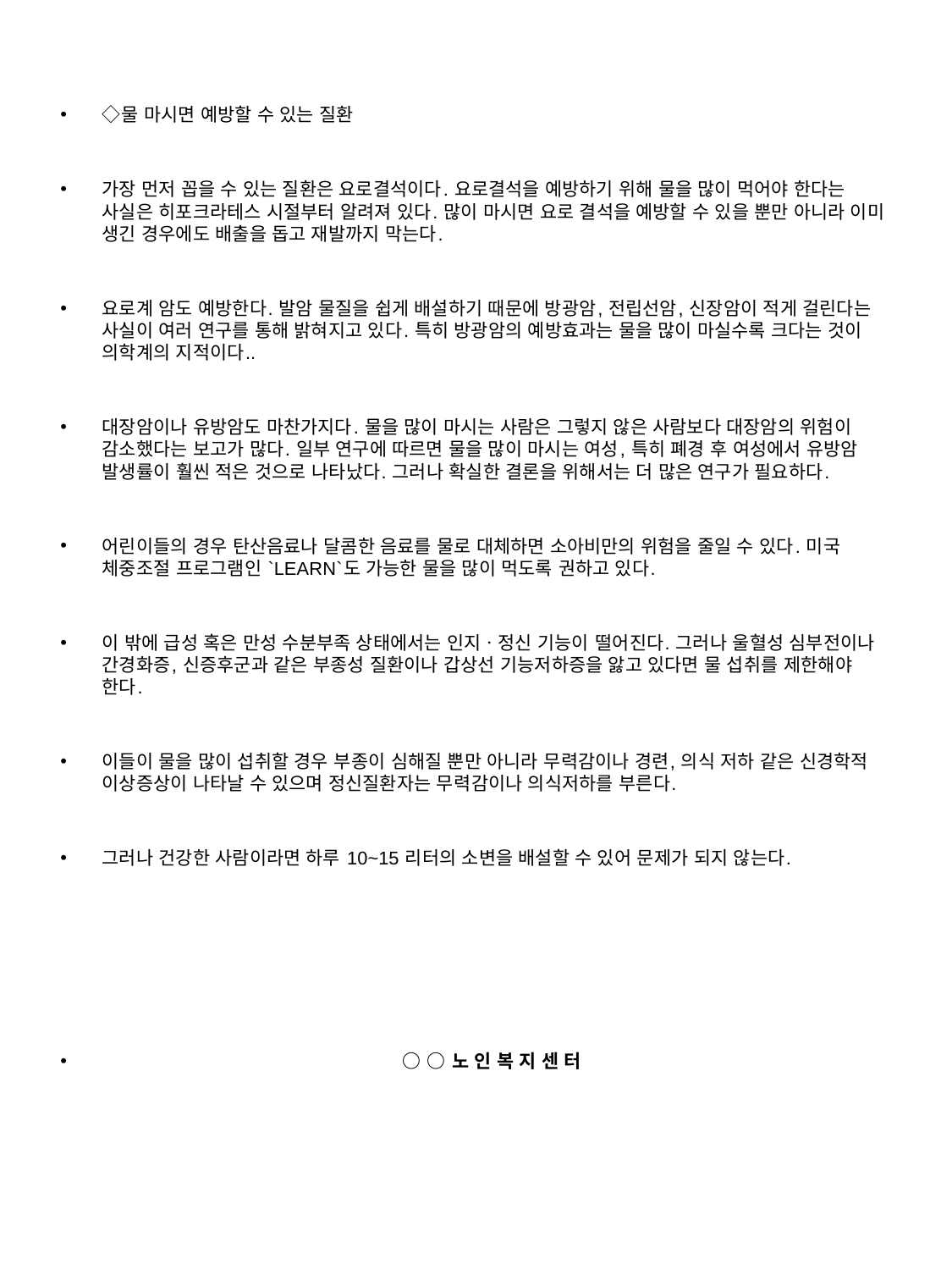

◇물 마시면 예방할 수 있는 질환

가장 먼저 꼽을 수 있는 질환은 요로결석이다. 요로결석을 예방하기 위해 물을 많이 먹어야 한다는 사실은 히포크라테스 시절부터 알려져 있다. 많이 마시면 요로 결석을 예방할 수 있을 뿐만 아니라 이미 생긴 경우에도 배출을 돕고 재발까지 막는다.

요로계 암도 예방한다. 발암 물질을 쉽게 배설하기 때문에 방광암, 전립선암, 신장암이 적게 걸린다는 사실이 여러 연구를 통해 밝혀지고 있다. 특히 방광암의 예방효과는 물을 많이 마실수록 크다는 것이 의학계의 지적이다..

대장암이나 유방암도 마찬가지다. 물을 많이 마시는 사람은 그렇지 않은 사람보다 대장암의 위험이 감소했다는 보고가 많다. 일부 연구에 따르면 물을 많이 마시는 여성, 특히 폐경 후 여성에서 유방암 발생률이 훨씬 적은 것으로 나타났다. 그러나 확실한 결론을 위해서는 더 많은 연구가 필요하다.

어린이들의 경우 탄산음료나 달콤한 음료를 물로 대체하면 소아비만의 위험을 줄일 수 있다. 미국 체중조절 프로그램인 `LEARN`도 가능한 물을 많이 먹도록 권하고 있다.

이 밖에 급성 혹은 만성 수분부족 상태에서는 인지ㆍ정신 기능이 떨어진다. 그러나 울혈성 심부전이나 간경화증, 신증후군과 같은 부종성 질환이나 갑상선 기능저하증을 앓고 있다면 물 섭취를 제한해야 한다.

이들이 물을 많이 섭취할 경우 부종이 심해질 뿐만 아니라 무력감이나 경련, 의식 저하 같은 신경학적 이상증상이 나타날 수 있으며 정신질환자는 무력감이나 의식저하를 부른다.

그러나 건강한 사람이라면 하루 10~15 리터의 소변을 배설할 수 있어 문제가 되지 않는다.

                                                         ○ ○ 노 인 복 지 센 터